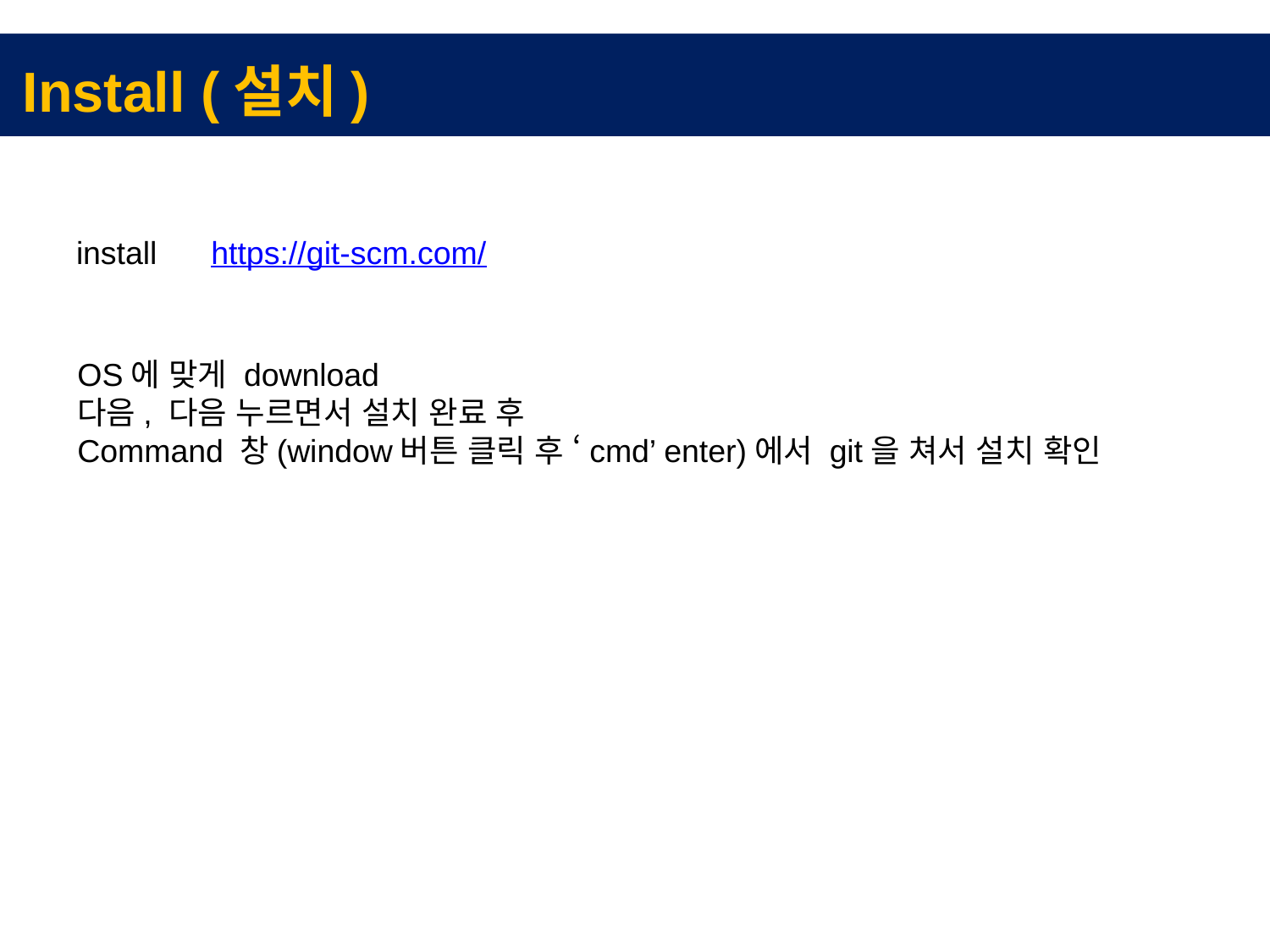

Install (설치)
install
https://git-scm.com/
OS에 맞게 download
다음, 다음 누르면서 설치 완료 후
Command 창(window버튼 클릭 후 ‘cmd’ enter)에서 git을 쳐서 설치 확인